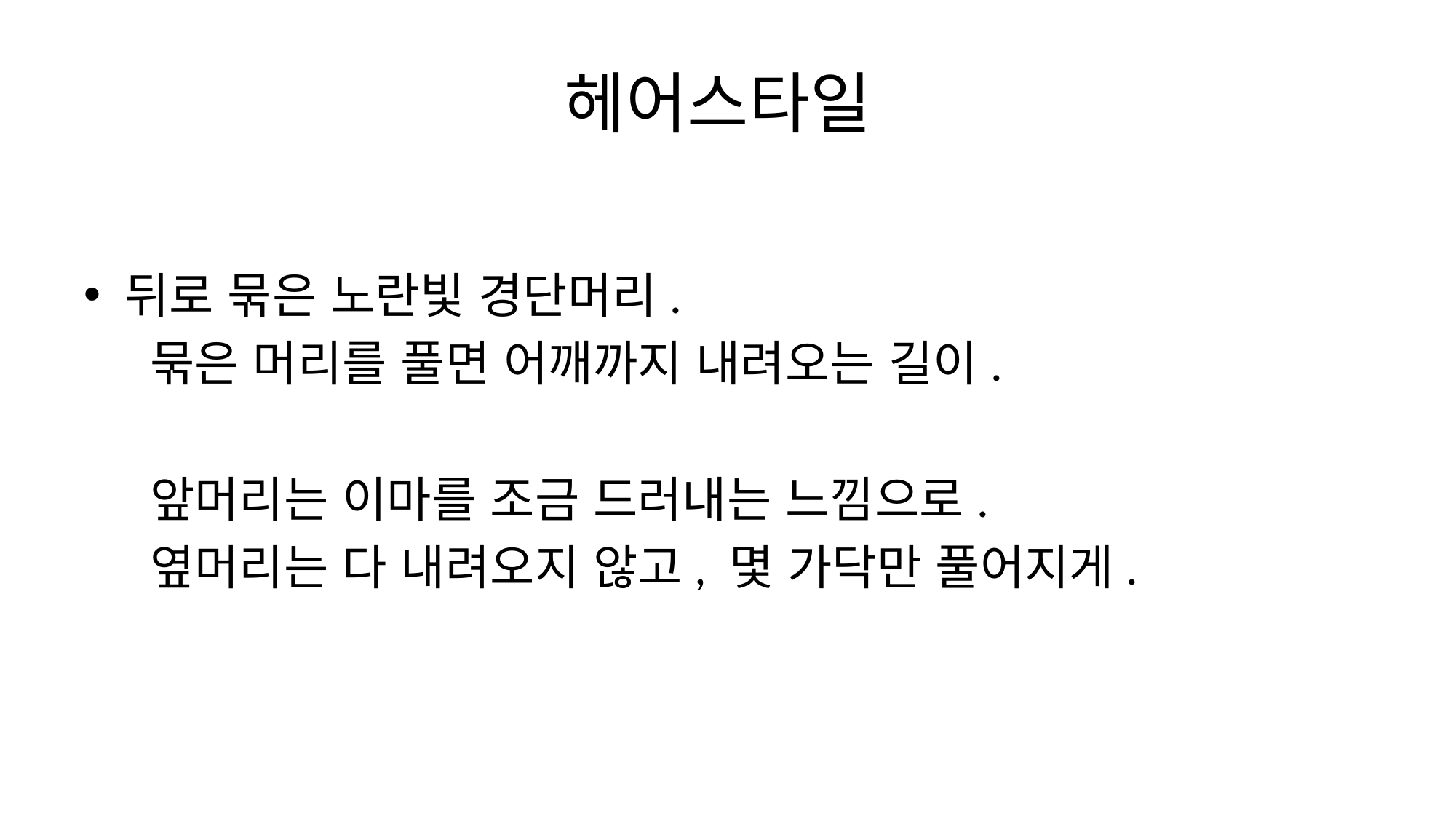

# 헤어스타일

뒤로 묶은 노란빛 경단머리.
    묶은 머리를 풀면 어깨까지 내려오는 길이.

    앞머리는 이마를 조금 드러내는 느낌으로.
    옆머리는 다 내려오지 않고, 몇 가닥만 풀어지게.